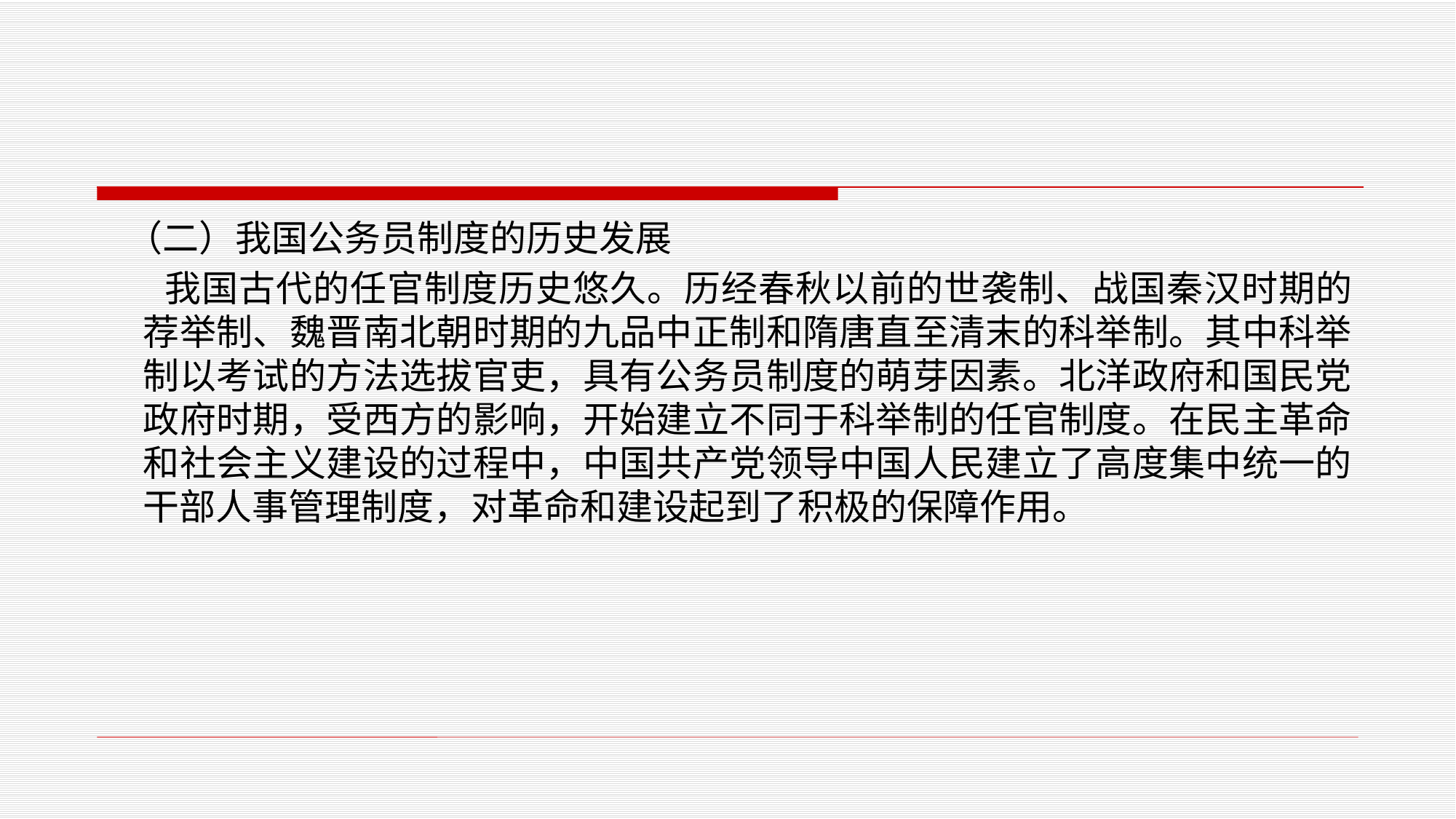

#
  （二）我国公务员制度的历史发展
      我国古代的任官制度历史悠久。历经春秋以前的世袭制、战国秦汉时期的荐举制、魏晋南北朝时期的九品中正制和隋唐直至清末的科举制。其中科举制以考试的方法选拔官吏，具有公务员制度的萌芽因素。北洋政府和国民党政府时期，受西方的影响，开始建立不同于科举制的任官制度。在民主革命和社会主义建设的过程中，中国共产党领导中国人民建立了高度集中统一的干部人事管理制度，对革命和建设起到了积极的保障作用。